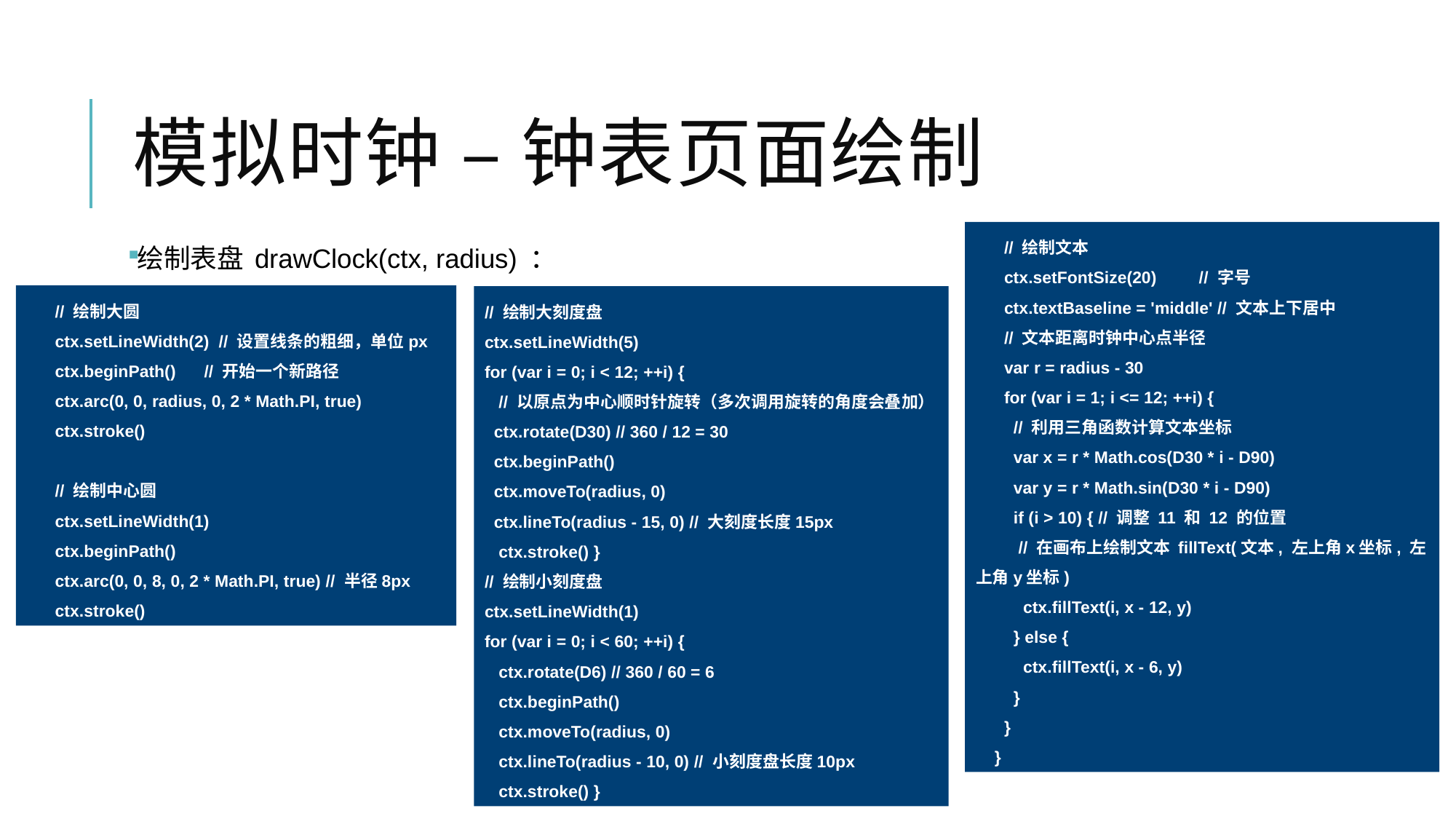

# 模拟时钟 – 钟表页面绘制
      // 绘制文本
      ctx.setFontSize(20)         // 字号
      ctx.textBaseline = 'middle' // 文本上下居中
      // 文本距离时钟中心点半径
      var r = radius - 30
      for (var i = 1; i <= 12; ++i) {
        // 利用三角函数计算文本坐标
        var x = r * Math.cos(D30 * i - D90)
        var y = r * Math.sin(D30 * i - D90)
        if (i > 10) { // 调整 11 和 12 的位置
         // 在画布上绘制文本 fillText(文本, 左上角x坐标, 左上角y坐标)
          ctx.fillText(i, x - 12, y)
        } else {
          ctx.fillText(i, x - 6, y)
        }
      }
    }
绘制表盘 drawClock(ctx, radius) ：
      // 绘制大圆
      ctx.setLineWidth(2)  // 设置线条的粗细，单位px
      ctx.beginPath()      // 开始一个新路径
      ctx.arc(0, 0, radius, 0, 2 * Math.PI, true)
      ctx.stroke()

      // 绘制中心圆
      ctx.setLineWidth(1)
      ctx.beginPath()
      ctx.arc(0, 0, 8, 0, 2 * Math.PI, true) // 半径8px
      ctx.stroke()
// 绘制大刻度盘
ctx.setLineWidth(5)
for (var i = 0; i < 12; ++i) {
   // 以原点为中心顺时针旋转（多次调用旋转的角度会叠加）
  ctx.rotate(D30) // 360 / 12 = 30
  ctx.beginPath()
  ctx.moveTo(radius, 0)
  ctx.lineTo(radius - 15, 0) // 大刻度长度15px
   ctx.stroke() }
// 绘制小刻度盘
ctx.setLineWidth(1)
for (var i = 0; i < 60; ++i) {
   ctx.rotate(D6) // 360 / 60 = 6
   ctx.beginPath()
   ctx.moveTo(radius, 0)
   ctx.lineTo(radius - 10, 0) // 小刻度盘长度10px
   ctx.stroke() }